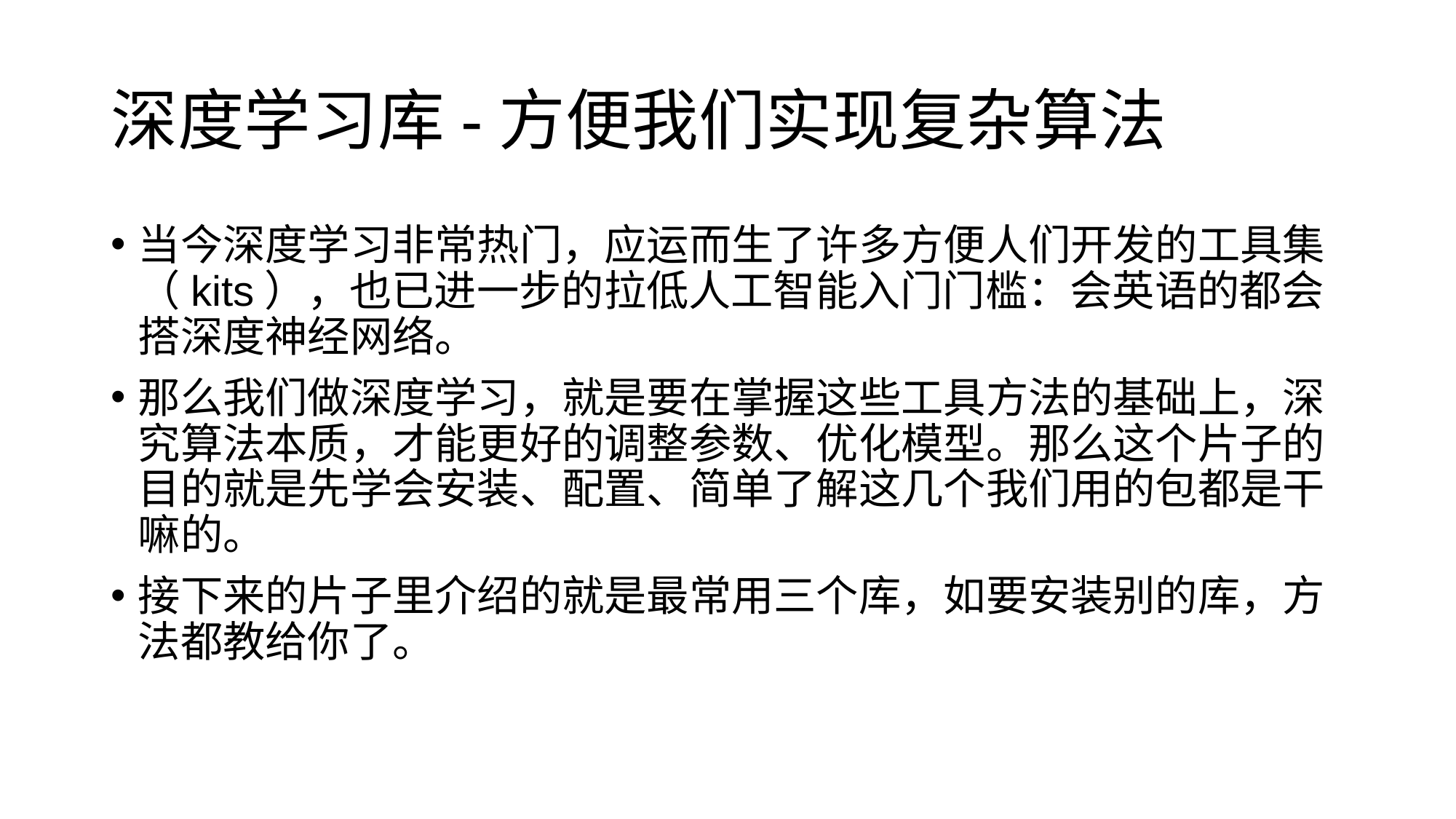

# 深度学习库-方便我们实现复杂算法
当今深度学习非常热门，应运而生了许多方便人们开发的工具集（kits），也已进一步的拉低人工智能入门门槛：会英语的都会 搭深度神经网络。
那么我们做深度学习，就是要在掌握这些工具方法的基础上，深究算法本质，才能更好的调整参数、优化模型。那么这个片子的目的就是先学会安装、配置、简单了解这几个我们用的包都是干嘛的。
接下来的片子里介绍的就是最常用三个库，如要安装别的库，方法都教给你了。